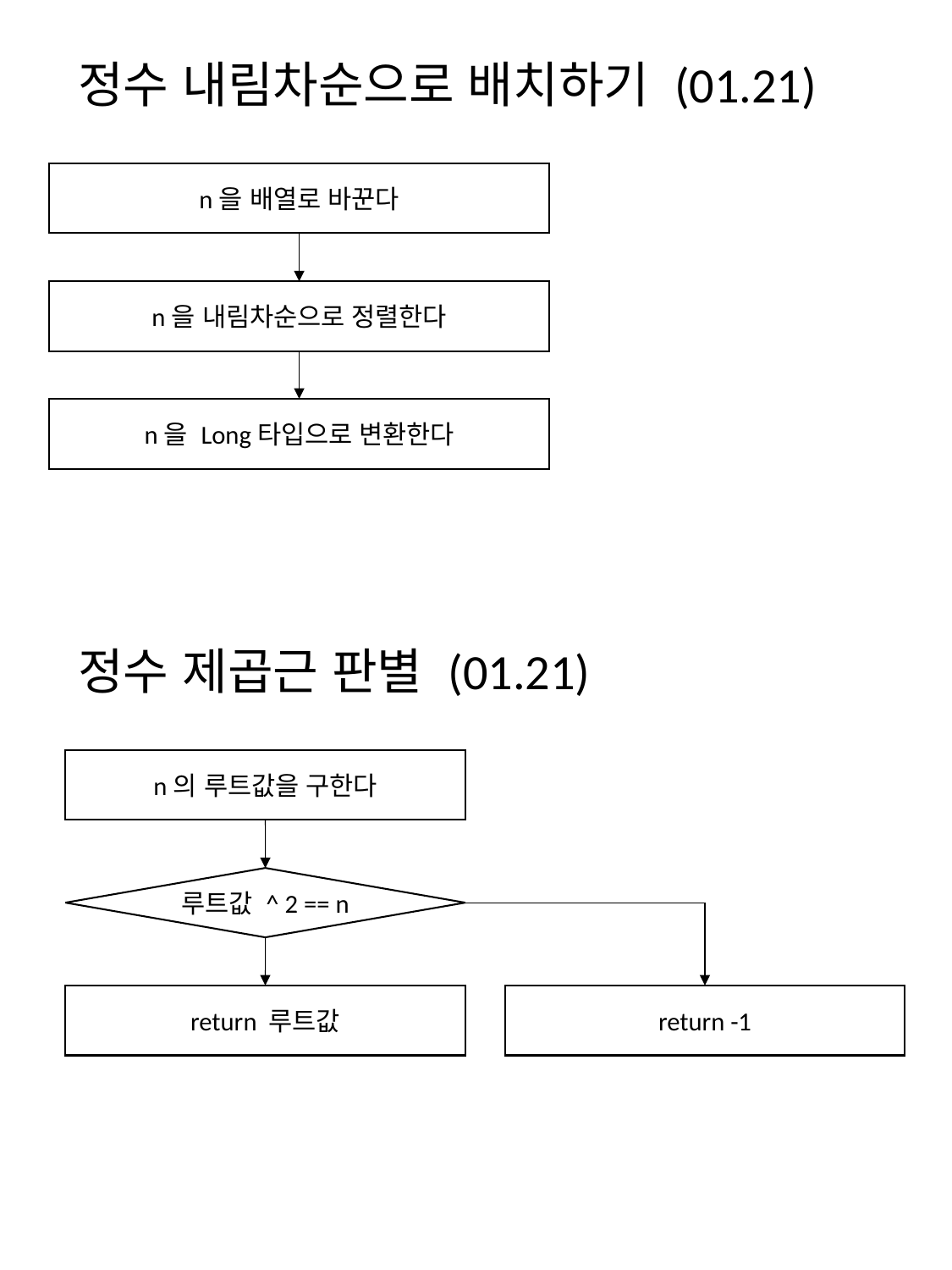

# 정수 내림차순으로 배치하기 (01.21)
n을 배열로 바꾼다
n을 내림차순으로 정렬한다
n을 Long타입으로 변환한다
정수 제곱근 판별 (01.21)
n의 루트값을 구한다
루트값 ^ 2 == n
return 루트값
return -1